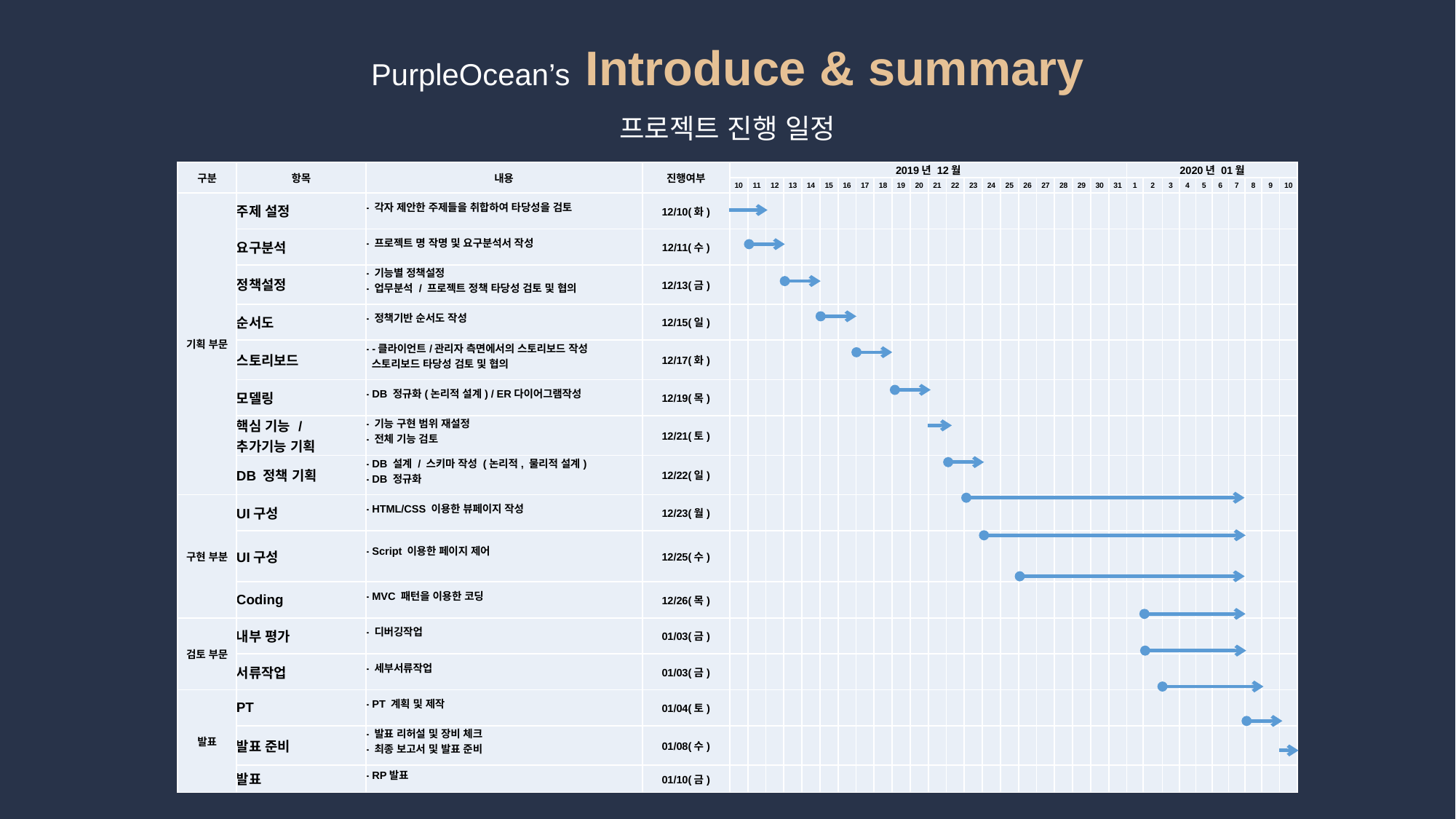

PurpleOcean’s  Introduce & summary
프로젝트 진행 일정
| 구분 | 항목 | 내용 | 진행여부 | 2019년 12월 |  |  |  |  |  |  |  |  |  |  |  |  |  |  |  |  |  |  |  |  |  | 2020년 01월 |  |  |  |  |  |  |  |  |  |
| --- | --- | --- | --- | --- | --- | --- | --- | --- | --- | --- | --- | --- | --- | --- | --- | --- | --- | --- | --- | --- | --- | --- | --- | --- | --- | --- | --- | --- | --- | --- | --- | --- | --- | --- | --- |
|  |  |  |  | 10 | 11 | 12 | 13 | 14 | 15 | 16 | 17 | 18 | 19 | 20 | 21 | 22 | 23 | 24 | 25 | 26 | 27 | 28 | 29 | 30 | 31 | 1 | 2 | 3 | 4 | 5 | 6 | 7 | 8 | 9 | 10 |
| 기획 부문 | 주제 설정 | - 각자 제안한 주제들을 취합하여 타당성을 검토 | 12/10(화) |  |  |  |  |  |  |  |  |  |  |  |  |  |  |  |  |  |  |  |  |  |  |  |  |  |  |  |  |  |  |  |  |
|  | 요구분석 | - 프로젝트 명 작명 및 요구분석서 작성 | 12/11(수) |  |  |  |  |  |  |  |  |  |  |  |  |  |  |  |  |  |  |  |  |  |  |  |  |  |  |  |  |  |  |  |  |
|  | 정책설정 | - 기능별 정책설정 - 업무분석 / 프로젝트 정책 타당성 검토 및 협의 | 12/13(금) |  |  |  |  |  |  |  |  |  |  |  |  |  |  |  |  |  |  |  |  |  |  |  |  |  |  |  |  |  |  |  |  |
|  | 순서도 | - 정책기반 순서도 작성 | 12/15(일) |  |  |  |  |  |  |  |  |  |  |  |  |  |  |  |  |  |  |  |  |  |  |  |  |  |  |  |  |  |  |  |  |
|  | 스토리보드 | - -클라이언트/관리자 측면에서의 스토리보드 작성 스토리보드 타당성 검토 및 협의 | 12/17(화) |  |  |  |  |  |  |  |  |  |  |  |  |  |  |  |  |  |  |  |  |  |  |  |  |  |  |  |  |  |  |  |  |
|  | 모델링 | - DB 정규화(논리적 설계) / ER다이어그램작성 | 12/19(목) |  |  |  |  |  |  |  |  |  |  |  |  |  |  |  |  |  |  |  |  |  |  |  |  |  |  |  |  |  |  |  |  |
|  | 핵심 기능 / 추가기능 기획 | - 기능 구현 범위 재설정 - 전체 기능 검토 | 12/21(토) |  |  |  |  |  |  |  |  |  |  |  |  |  |  |  |  |  |  |  |  |  |  |  |  |  |  |  |  |  |  |  |  |
|  | DB 정책 기획 | - DB 설계 / 스키마 작성 (논리적, 물리적 설계) - DB 정규화 | 12/22(일) |  |  |  |  |  |  |  |  |  |  |  |  |  |  |  |  |  |  |  |  |  |  |  |  |  |  |  |  |  |  |  |  |
| 구현 부분 | UI구성 | - HTML/CSS 이용한 뷰페이지 작성 | 12/23(월) |  |  |  |  |  |  |  |  |  |  |  |  |  |  |  |  |  |  |  |  |  |  |  |  |  |  |  |  |  |  |  |  |
|  | UI구성 | - Script 이용한 페이지 제어 | 12/25(수) |  |  |  |  |  |  |  |  |  |  |  |  |  |  |  |  |  |  |  |  |  |  |  |  |  |  |  |  |  |  |  |  |
|  | Coding | - MVC 패턴을 이용한 코딩 | 12/26(목) |  |  |  |  |  |  |  |  |  |  |  |  |  |  |  |  |  |  |  |  |  |  |  |  |  |  |  |  |  |  |  |  |
| 검토 부문 | 내부 평가 | - 디버깅작업 | 01/03(금) |  |  |  |  |  |  |  |  |  |  |  |  |  |  |  |  |  |  |  |  |  |  |  |  |  |  |  |  |  |  |  |  |
|  | 서류작업 | - 세부서류작업 | 01/03(금) |  |  |  |  |  |  |  |  |  |  |  |  |  |  |  |  |  |  |  |  |  |  |  |  |  |  |  |  |  |  |  |  |
| 발표 | PT | - PT 계획 및 제작 | 01/04(토) |  |  |  |  |  |  |  |  |  |  |  |  |  |  |  |  |  |  |  |  |  |  |  |  |  |  |  |  |  |  |  |  |
|  | 발표 준비 | - 발표 리허설 및 장비 체크 - 최종 보고서 및 발표 준비 | 01/08(수) |  |  |  |  |  |  |  |  |  |  |  |  |  |  |  |  |  |  |  |  |  |  |  |  |  |  |  |  |  |  |  |  |
|  | 발표 | - RP발표 | 01/10(금) |  |  |  |  |  |  |  |  |  |  |  |  |  |  |  |  |  |  |  |  |  |  |  |  |  |  |  |  |  |  |  |  |